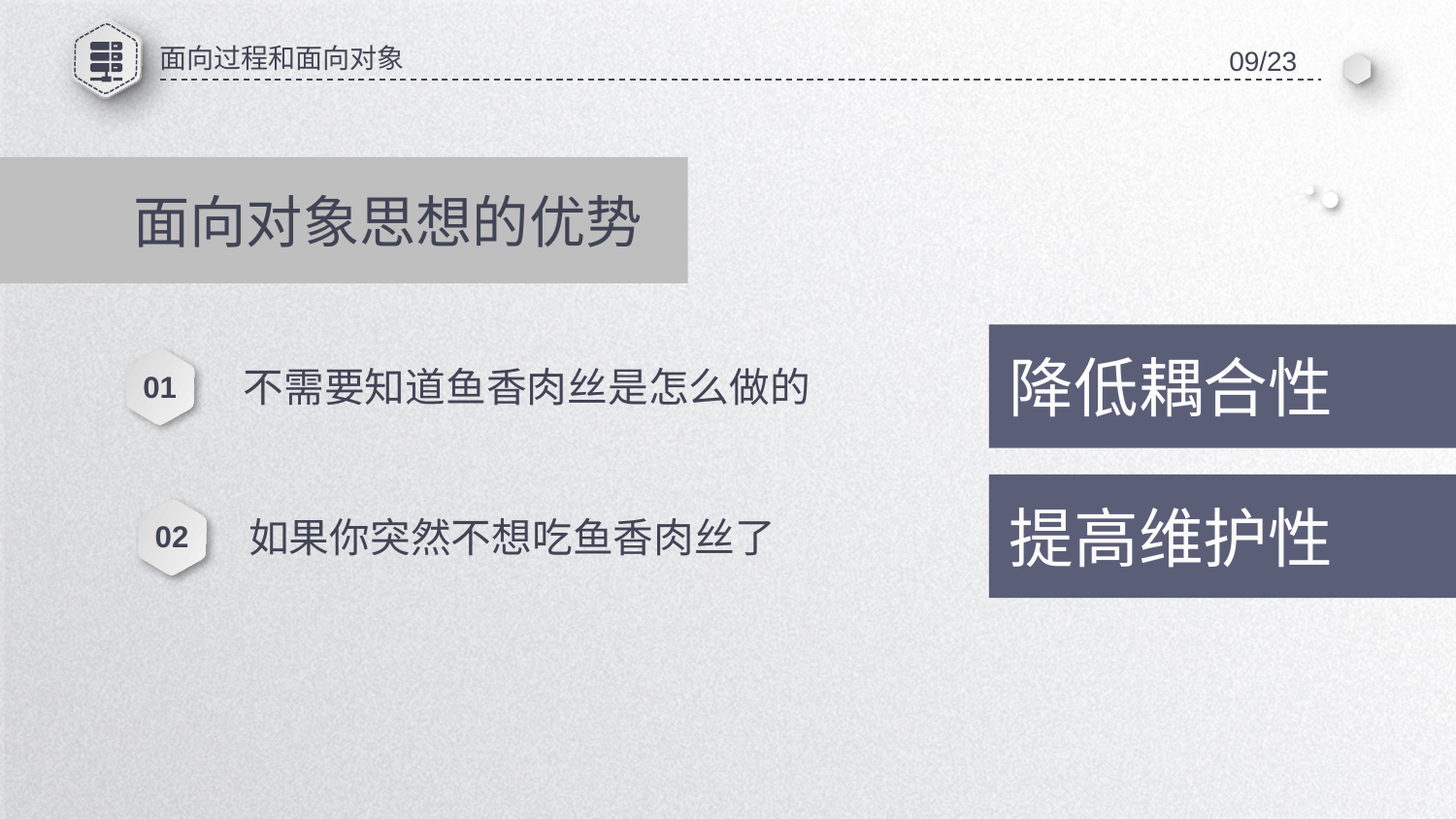

面向过程和面向对象
09/23

面向对象思想的优势

降低耦合性

不需要知道鱼香肉丝是怎么做的

01
提高维护性

如果你突然不想吃鱼香肉丝了

02